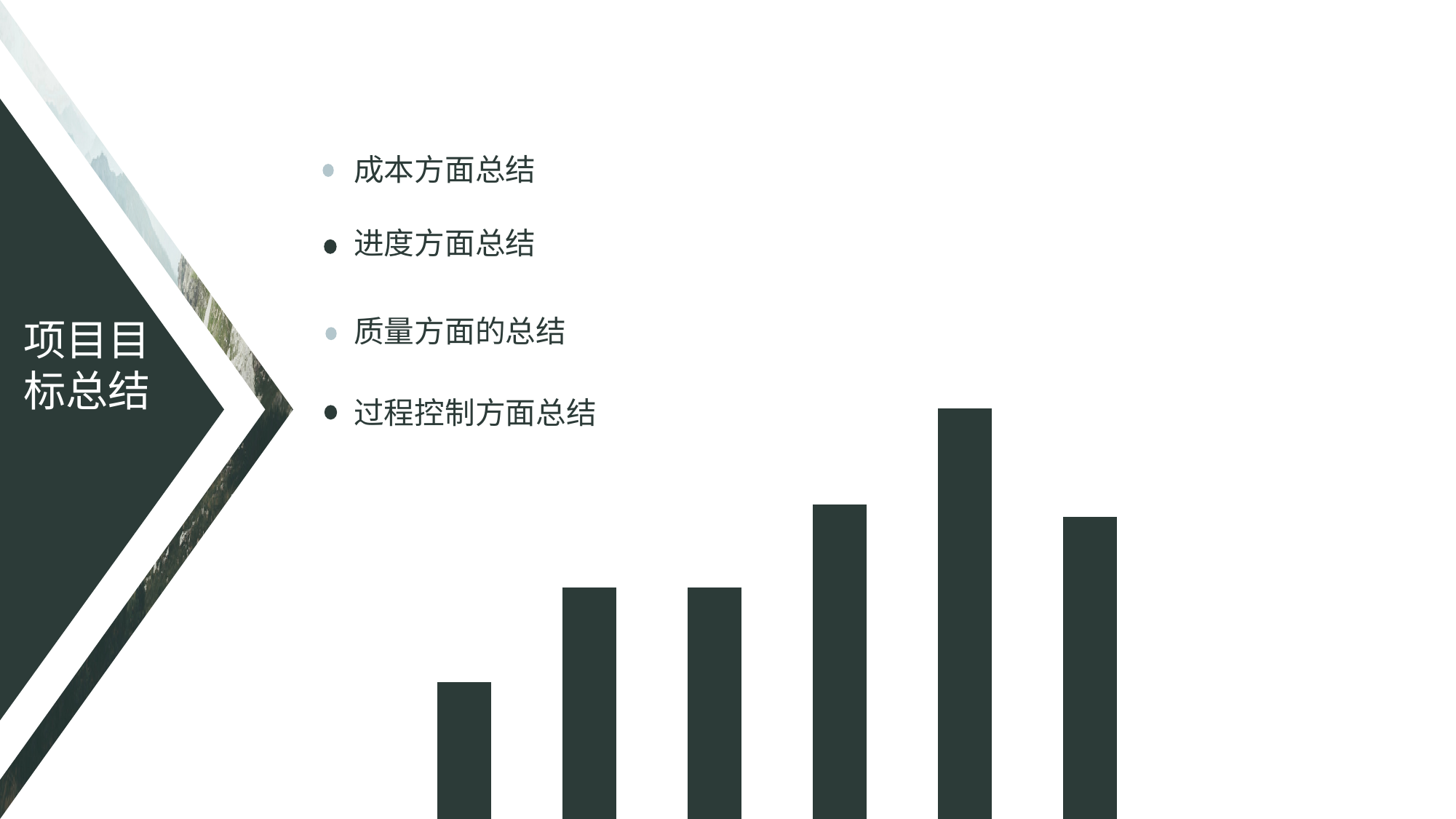

成本方面总结

进度方面总结

质量方面的总结
项目目标总结

过程控制方面总结